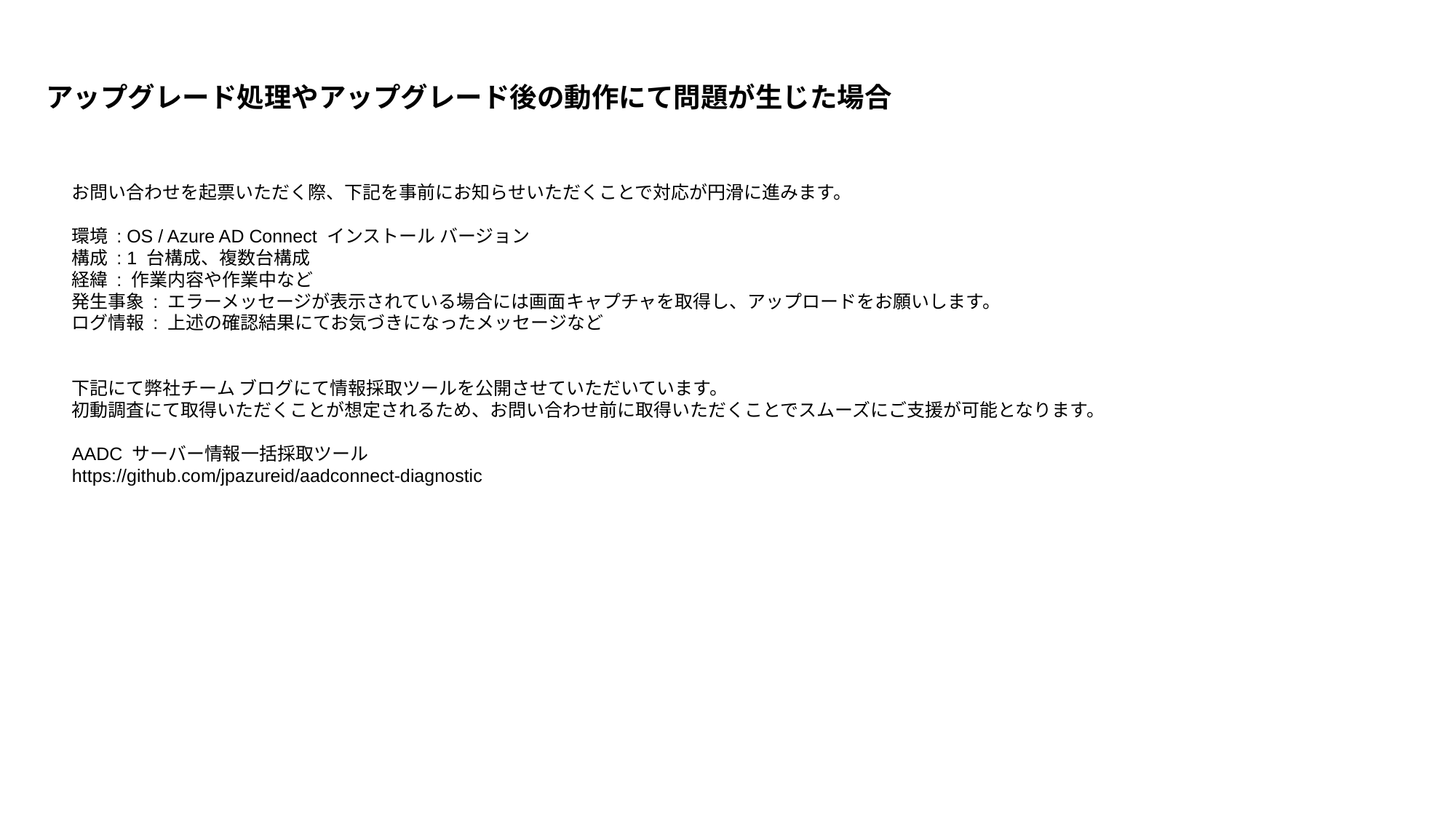

アップグレード処理やアップグレード後の動作にて問題が生じた場合
お問い合わせを起票いただく際、下記を事前にお知らせいただくことで対応が円滑に進みます。

環境 : OS / Azure AD Connect インストール バージョン
構成 : 1 台構成、複数台構成
経緯 : 作業内容や作業中など
発生事象 : エラーメッセージが表示されている場合には画面キャプチャを取得し、アップロードをお願いします。
ログ情報 : 上述の確認結果にてお気づきになったメッセージなど

下記にて弊社チーム ブログにて情報採取ツールを公開させていただいています。
初動調査にて取得いただくことが想定されるため、お問い合わせ前に取得いただくことでスムーズにご支援が可能となります。

AADC サーバー情報一括採取ツール
https://github.com/jpazureid/aadconnect-diagnostic